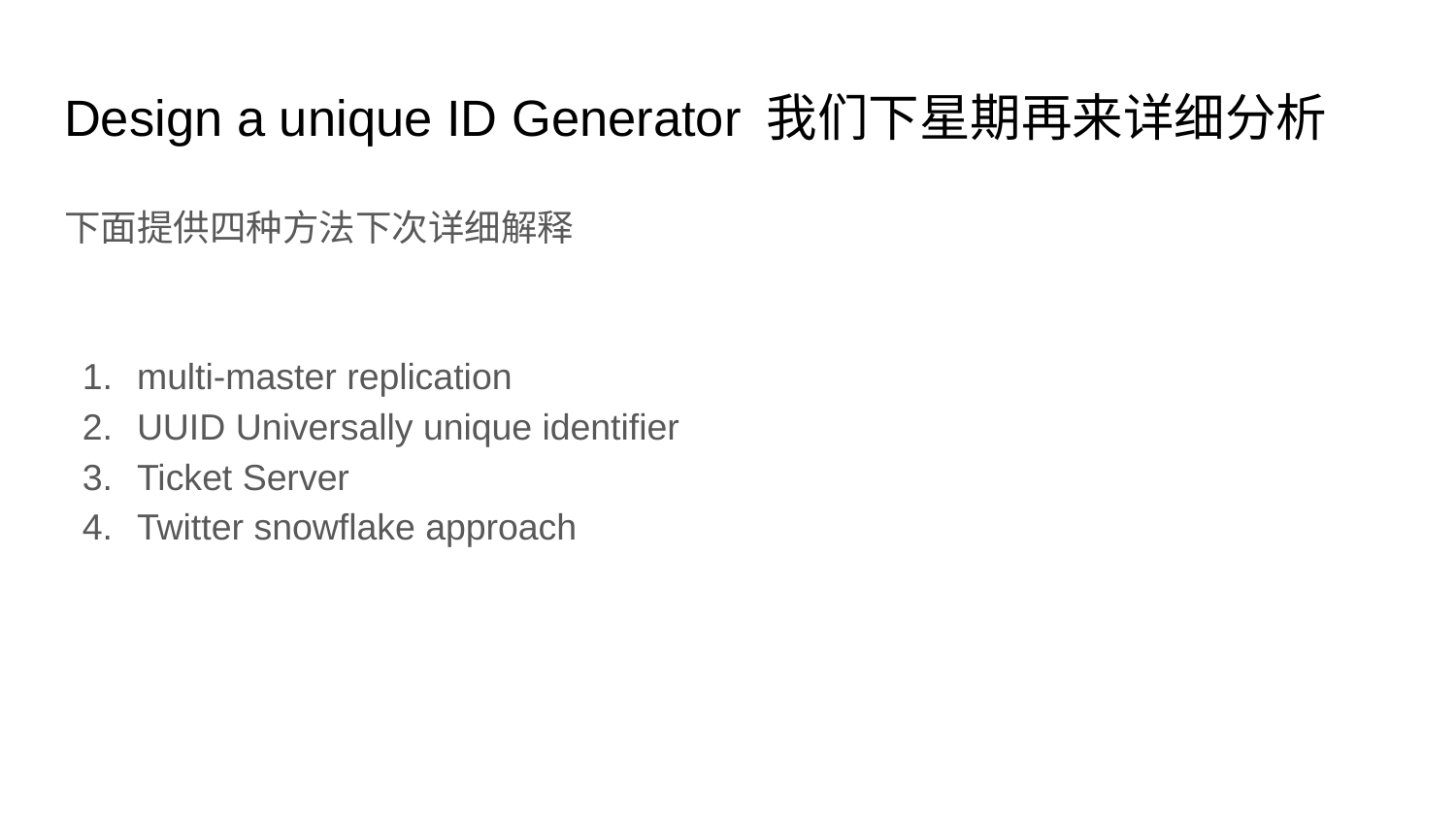

# Design a unique ID Generator 我们下星期再来详细分析
下面提供四种方法下次详细解释

multi-master replication
UUID Universally unique identifier
Ticket Server
Twitter snowflake approach